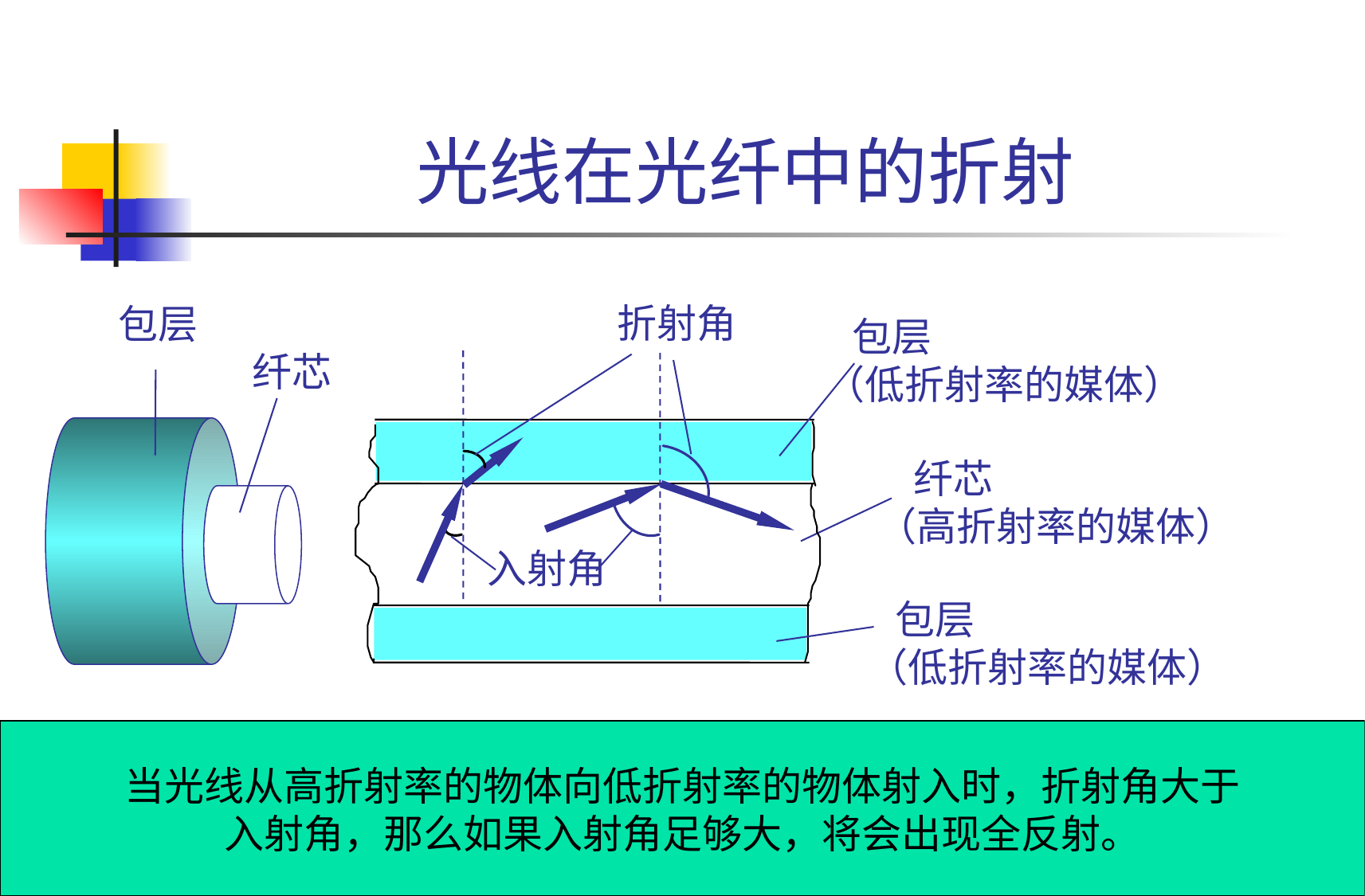

# 光线在光纤中的折射
折射角
包层
  包层
（低折射率的媒体）
纤芯

   纤芯
（高折射率的媒体）

入射角
  包层
（低折射率的媒体）

当光线从高折射率的物体向低折射率的物体射入时，折射角大于
入射角，那么如果入射角足够大，将会出现全反射。